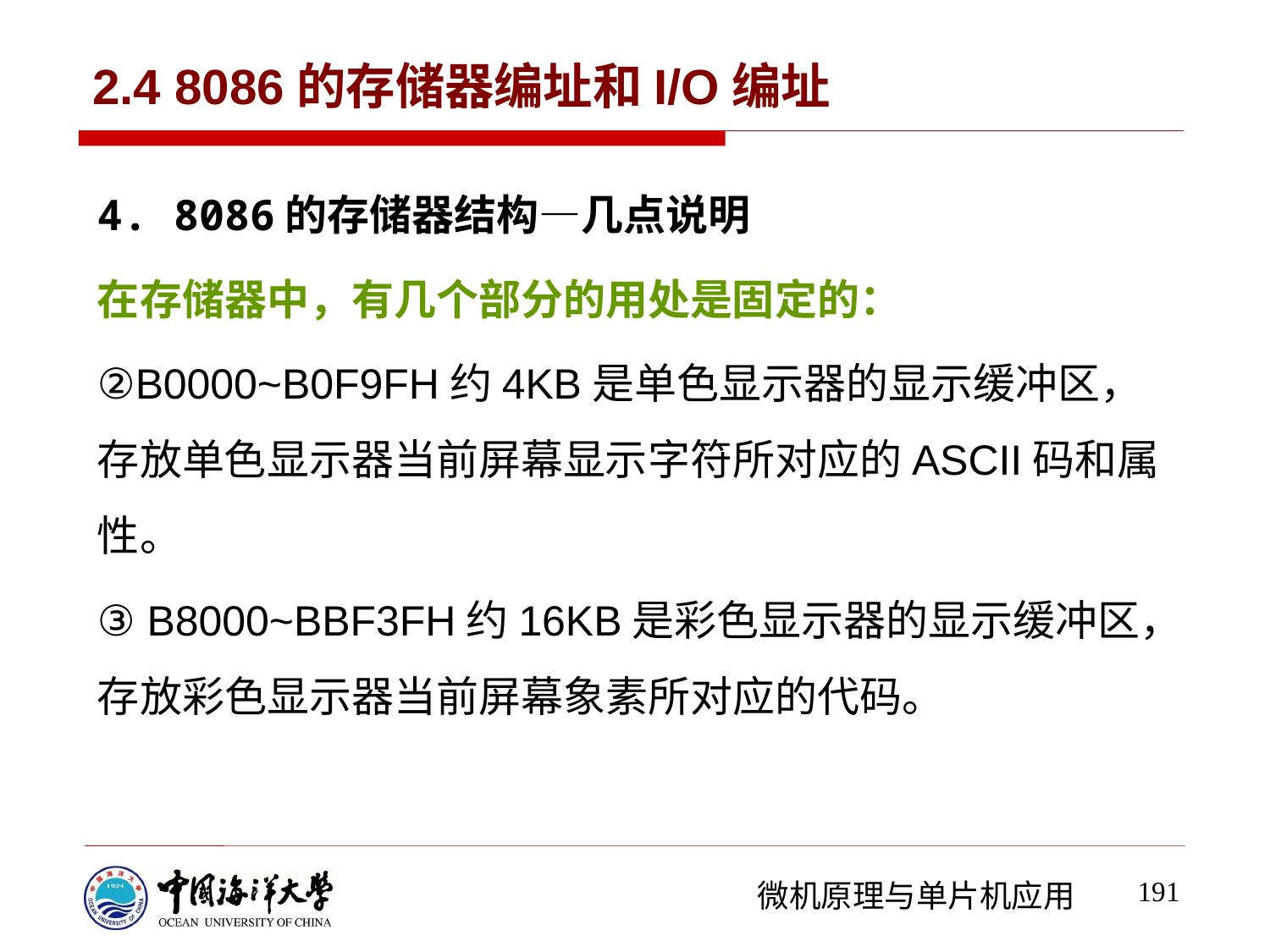

# 2.4 8086的存储器编址和I/O编址
4. 8086的存储器结构—几点说明
在存储器中，有几个部分的用处是固定的：
②B0000~B0F9FH约4KB是单色显示器的显示缓冲区，存放单色显示器当前屏幕显示字符所对应的ASCII码和属性。
③ B8000~BBF3FH约16KB是彩色显示器的显示缓冲区，存放彩色显示器当前屏幕象素所对应的代码。
191